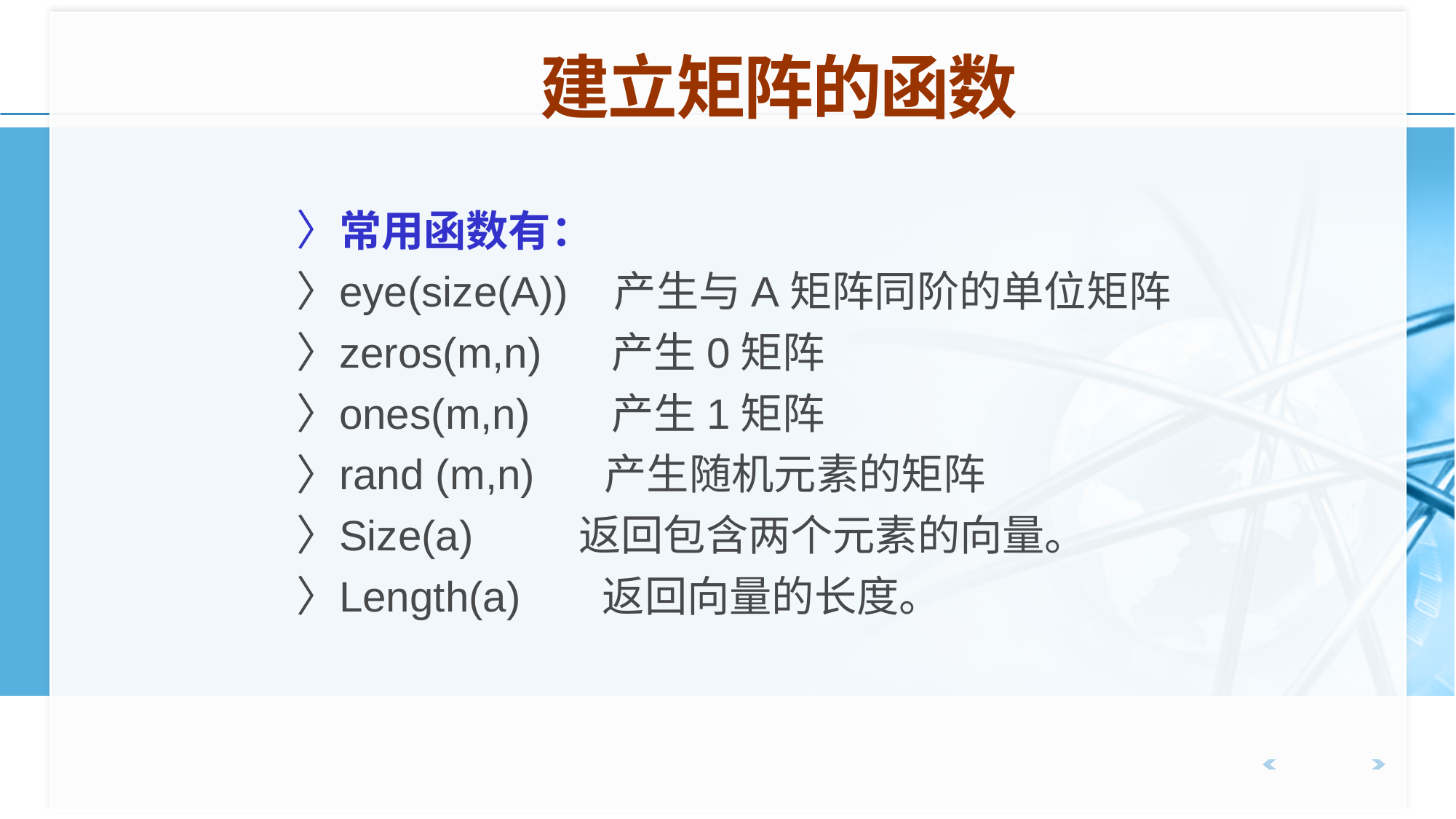

建立矩阵的函数
常用函数有：
eye(size(A))   产生与A矩阵同阶的单位矩阵
zeros(m,n)     产生0矩阵
ones(m,n)      产生1矩阵
rand (m,n)     产生随机元素的矩阵
Size(a)        返回包含两个元素的向量。
Length(a)      返回向量的长度。
3